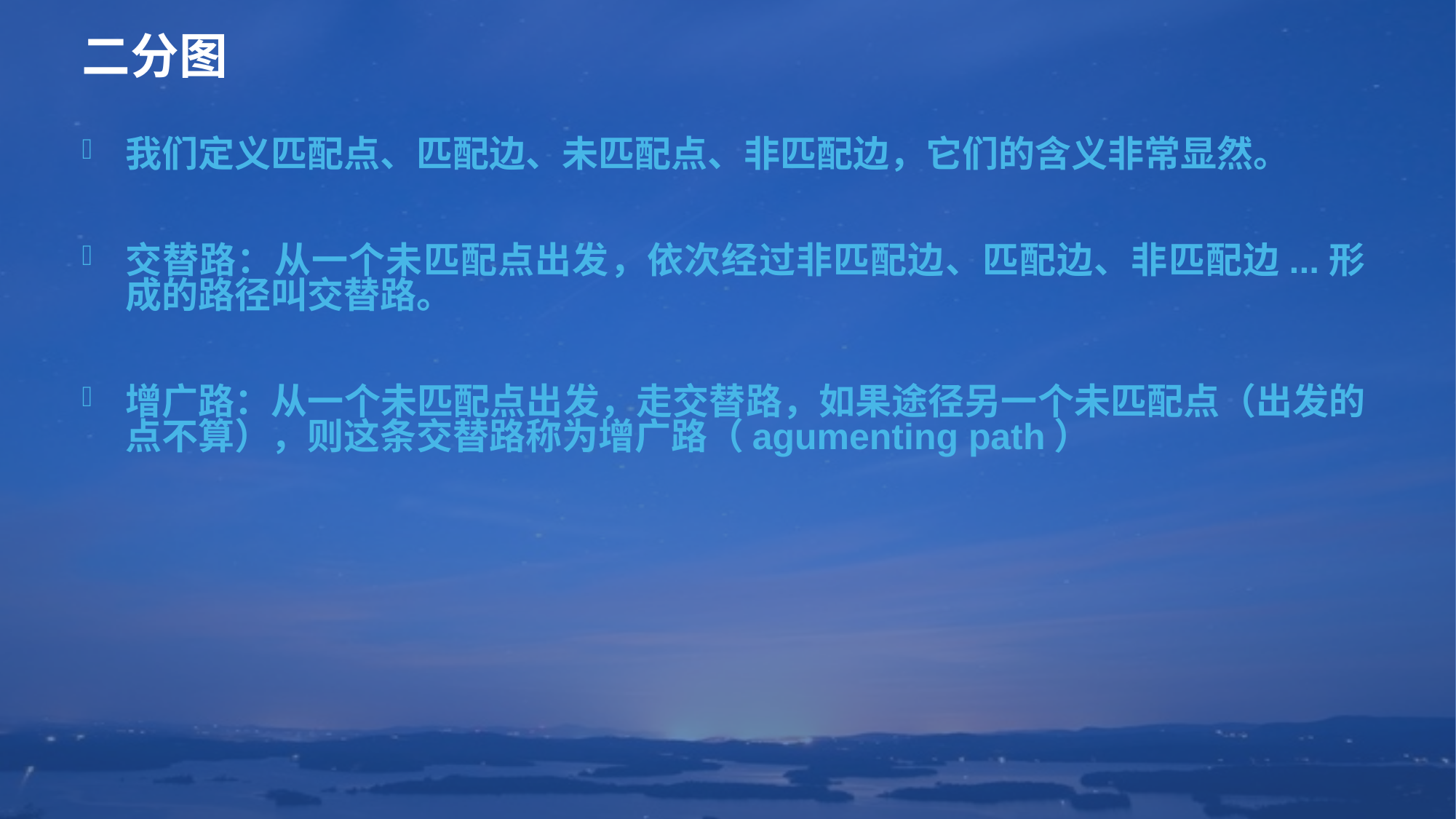

# 二分图
我们定义匹配点、匹配边、未匹配点、非匹配边，它们的含义非常显然。

交替路：从一个未匹配点出发，依次经过非匹配边、匹配边、非匹配边...形成的路径叫交替路。

增广路：从一个未匹配点出发，走交替路，如果途径另一个未匹配点（出发的点不算），则这条交替路称为增广路（agumenting path）